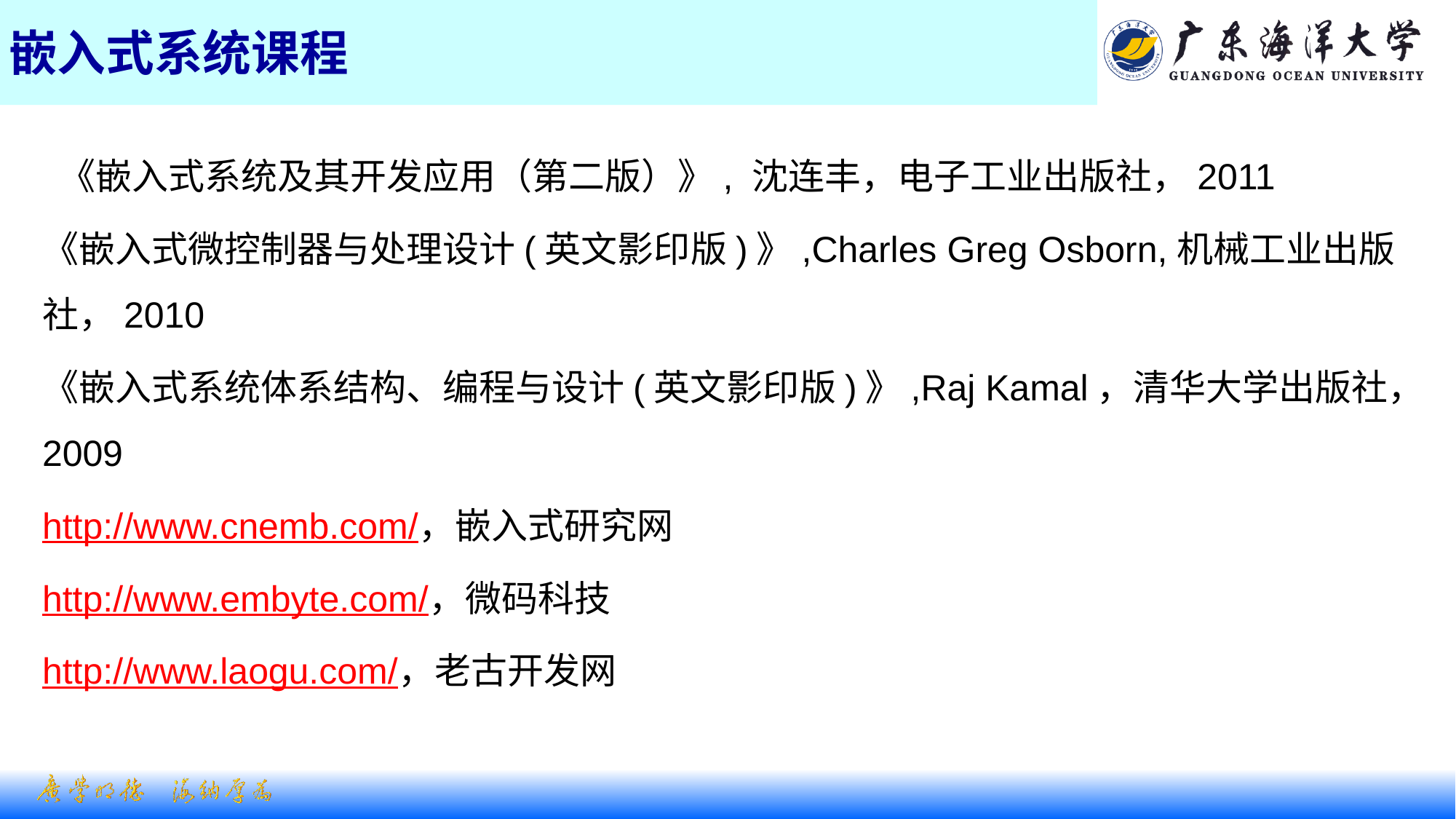

# 嵌入式系统课程
 《嵌入式系统及其开发应用（第二版）》, 沈连丰，电子工业出版社，2011
《嵌入式微控制器与处理设计(英文影印版)》,Charles Greg Osborn,机械工业出版社，2010
《嵌入式系统体系结构、编程与设计(英文影印版)》,Raj Kamal，清华大学出版社，2009
http://www.cnemb.com/，嵌入式研究网
http://www.embyte.com/，微码科技
http://www.laogu.com/，老古开发网

15